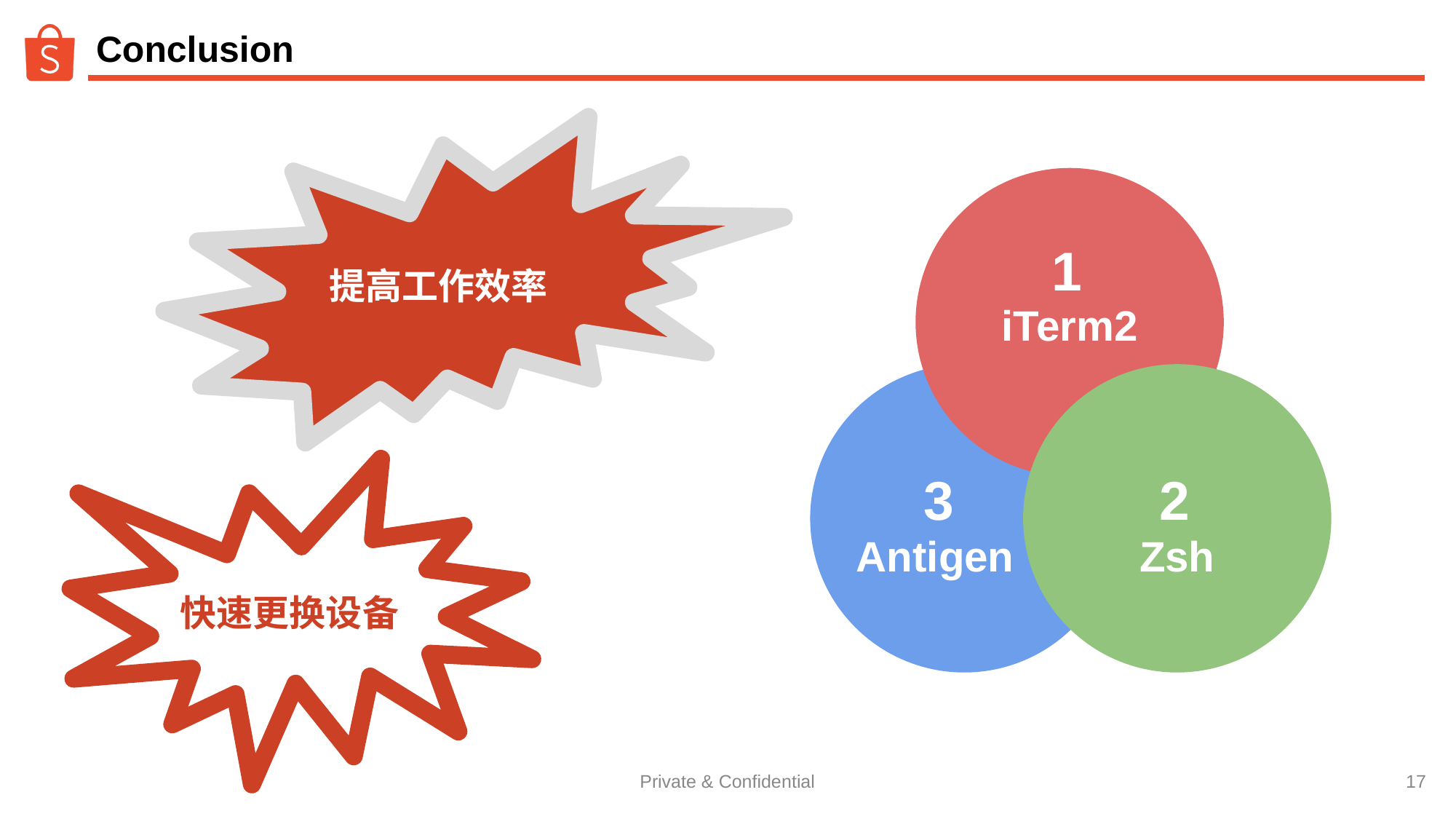

# Conclusion
提高工作效率

1
iTerm2

2
3
Zsh
Antigen
快速更换设备
Private & Confidential
17